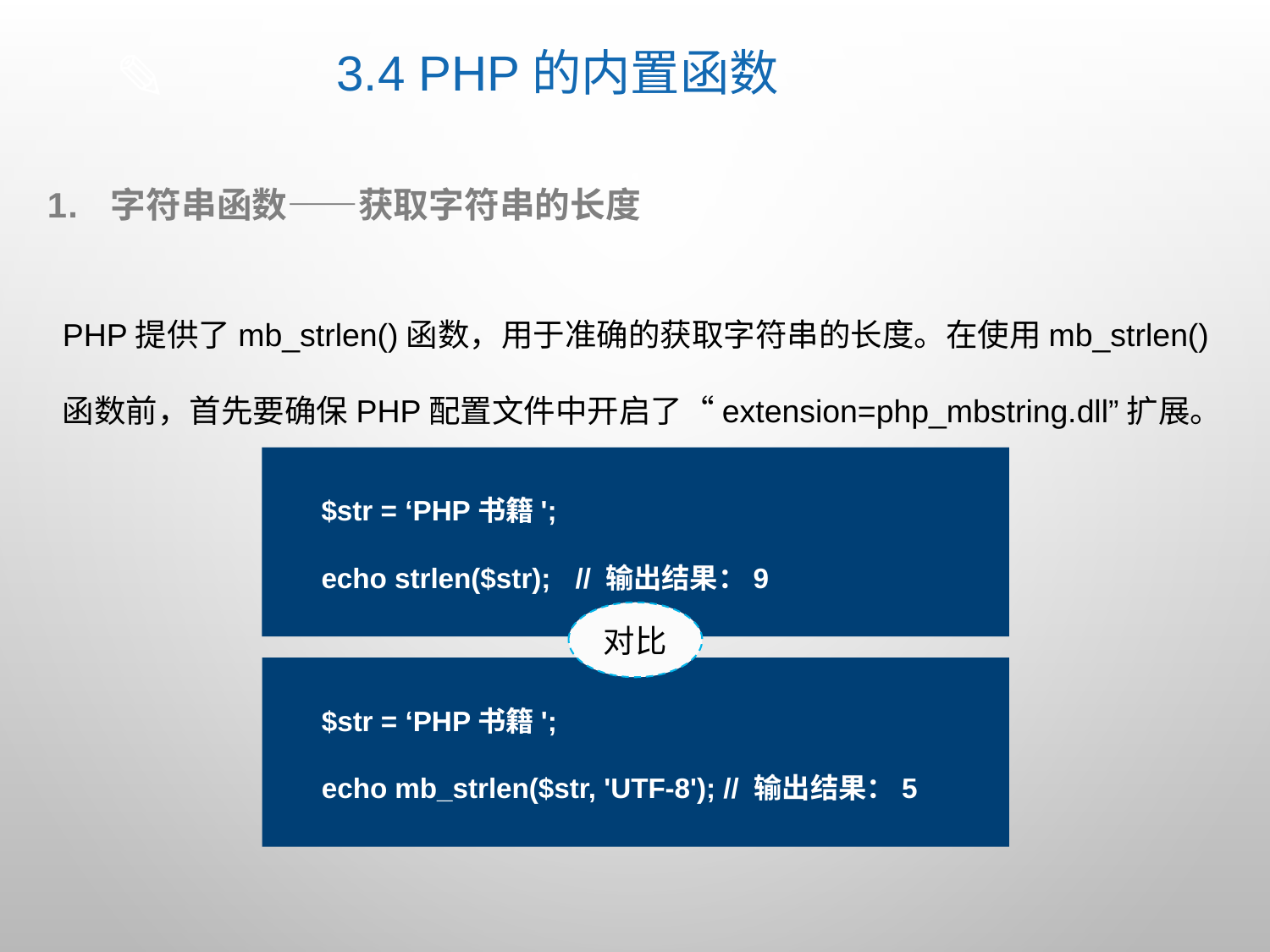

# 3.4 PHP的内置函数
字符串函数——获取字符串的长度
PHP提供了mb_strlen()函数，用于准确的获取字符串的长度。在使用mb_strlen()函数前，首先要确保PHP配置文件中开启了“extension=php_mbstring.dll”扩展。

$str = ‘PHP书籍';
echo strlen($str);	// 输出结果：9
对比

$str = ‘PHP书籍';
echo mb_strlen($str, 'UTF-8'); // 输出结果：5